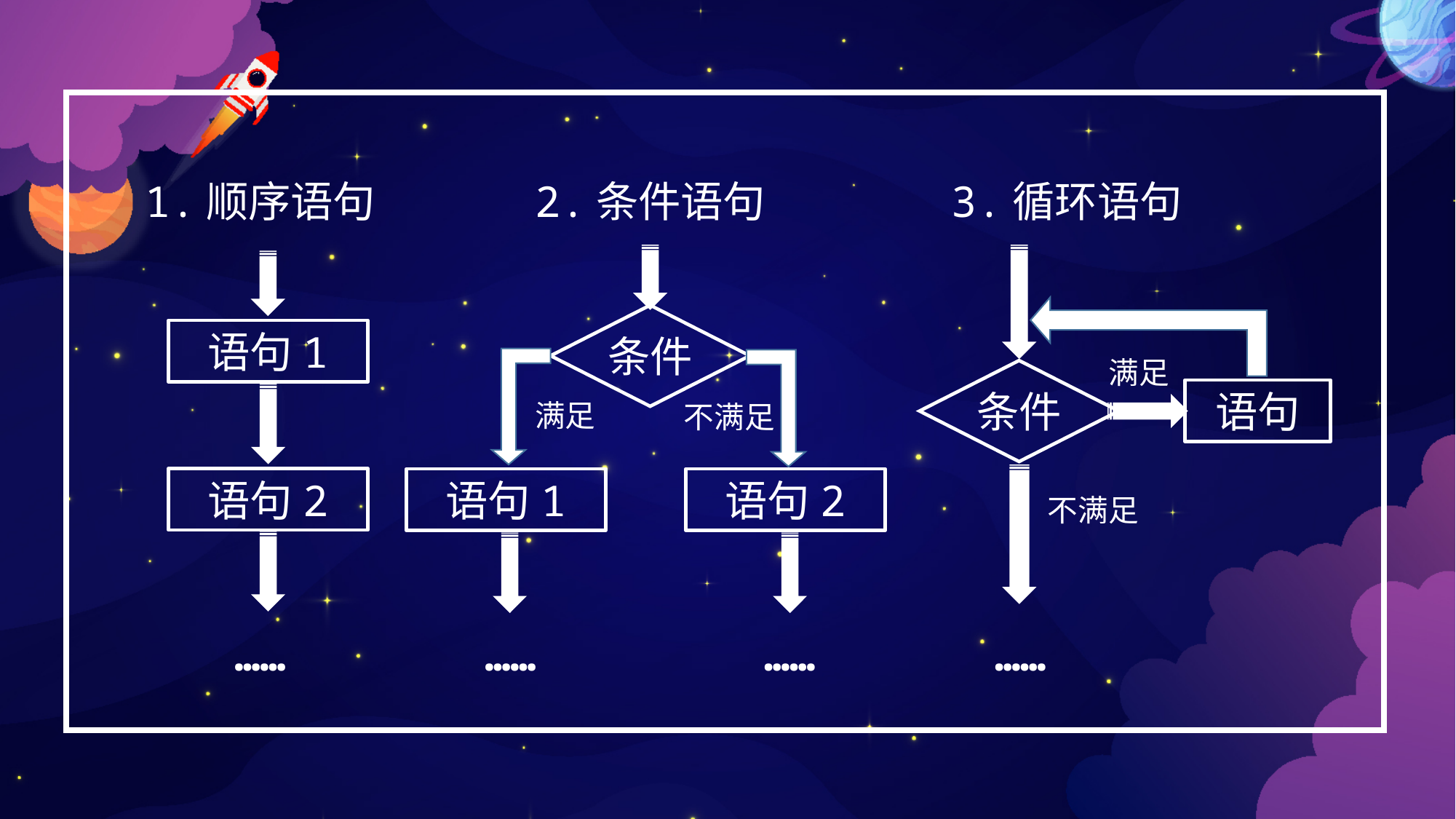

1.顺序语句
语句1

语句2

……

2.条件语句

条件

语句2
语句1

……
……

满足
不满足
3.循环语句

满足

条件
语句

不满足

……